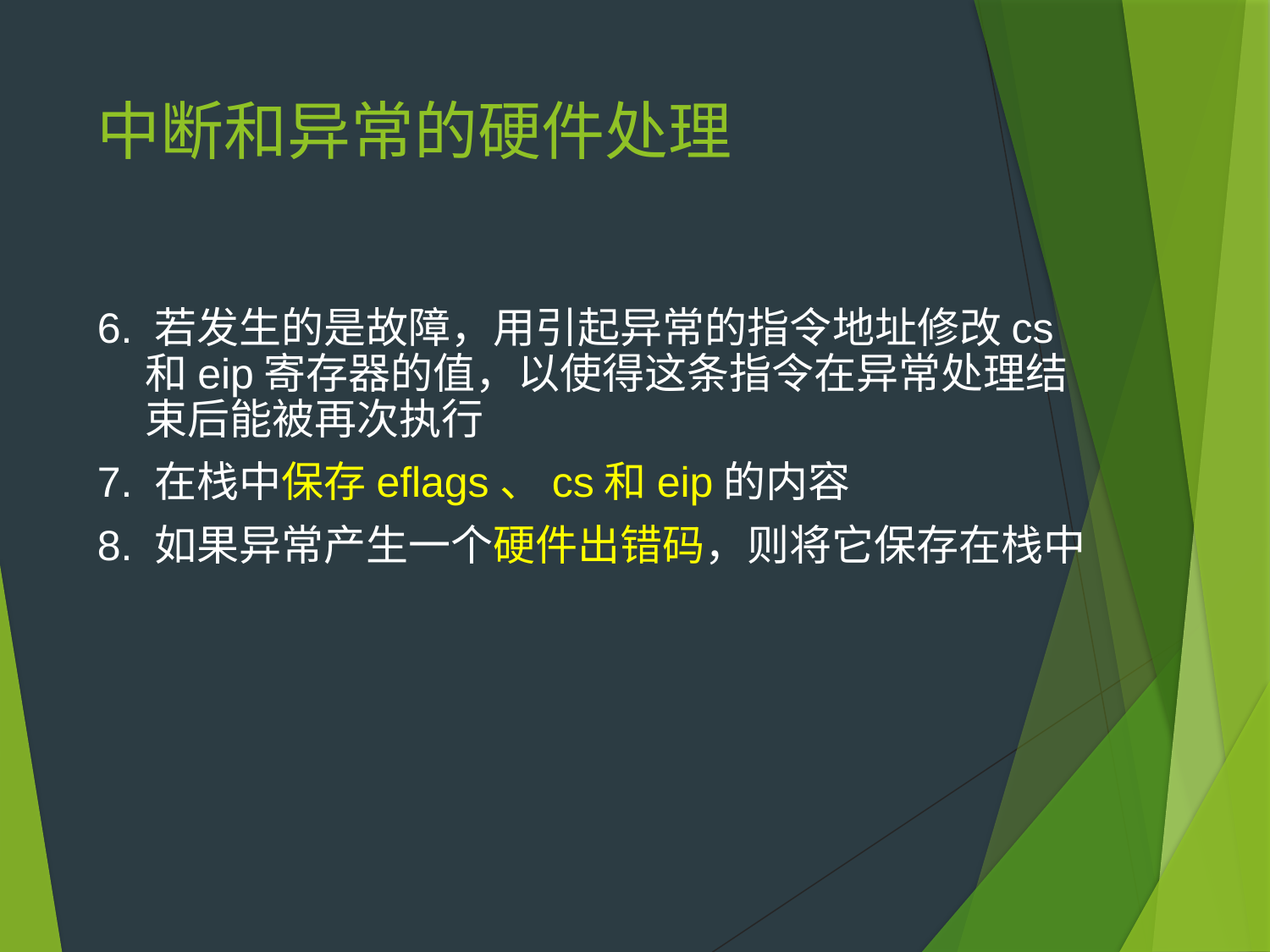

# 中断和异常的硬件处理
6. 若发生的是故障，用引起异常的指令地址修改cs和eip寄存器的值，以使得这条指令在异常处理结束后能被再次执行
7. 在栈中保存eflags、cs和eip的内容
8. 如果异常产生一个硬件出错码，则将它保存在栈中